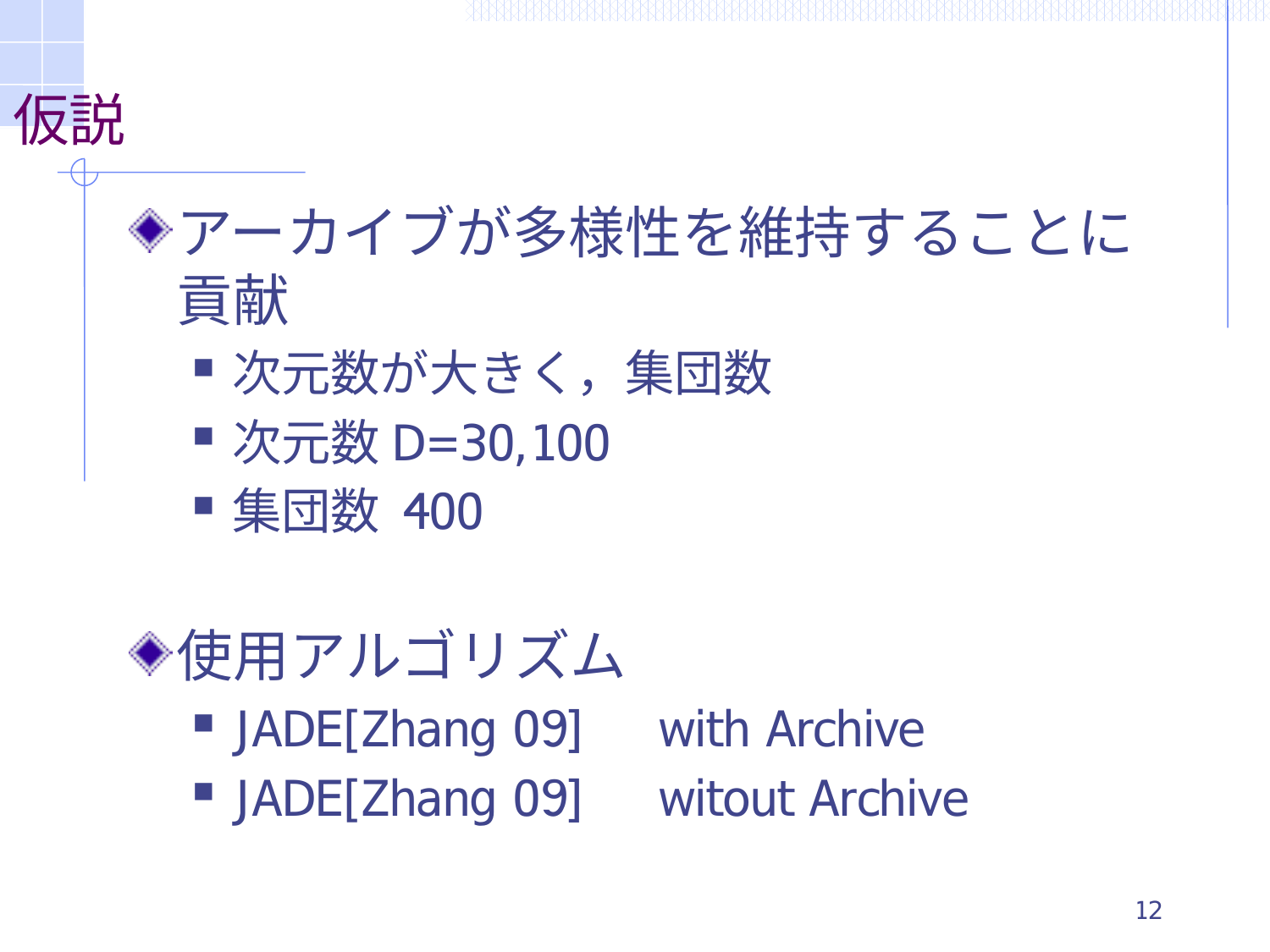

# 仮説
アーカイブが多様性を維持することに貢献
次元数が大きく，集団数
次元数D=30,100
集団数 400

使用アルゴリズム
JADE[Zhang 09]　with Archive
JADE[Zhang 09]　witout Archive

12